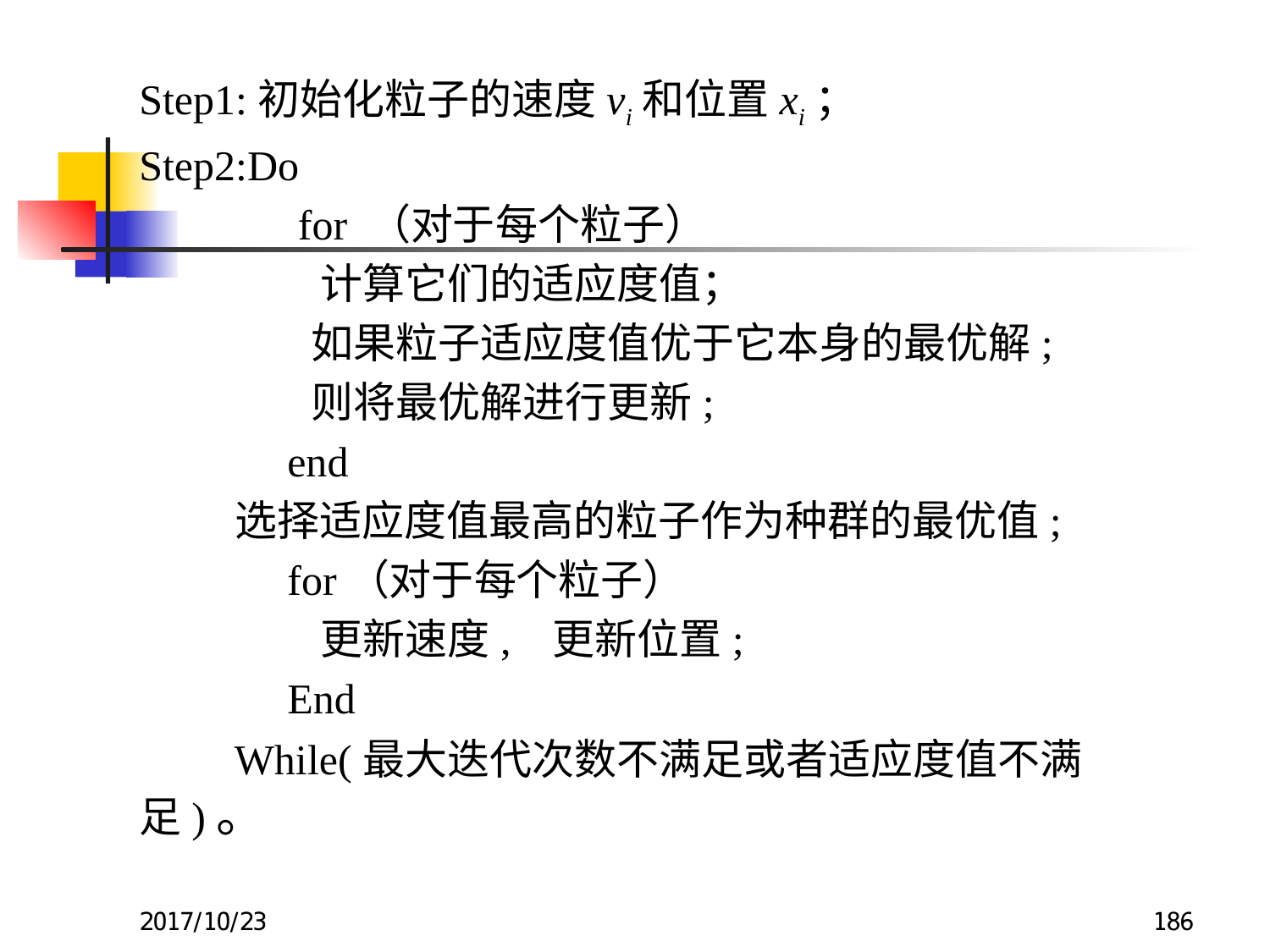

Step1:初始化粒子的速度vi和位置xi；
Step2:Do
               for （对于每个粒子）
                  计算它们的适应度值；
                 如果粒子适应度值优于它本身的最优解;
                 则将最优解进行更新;
              end
         选择适应度值最高的粒子作为种群的最优值;
              for（对于每个粒子）
                  更新速度,   更新位置;
              End
         While(最大迭代次数不满足或者适应度值不满足)。

2017/10/23
186